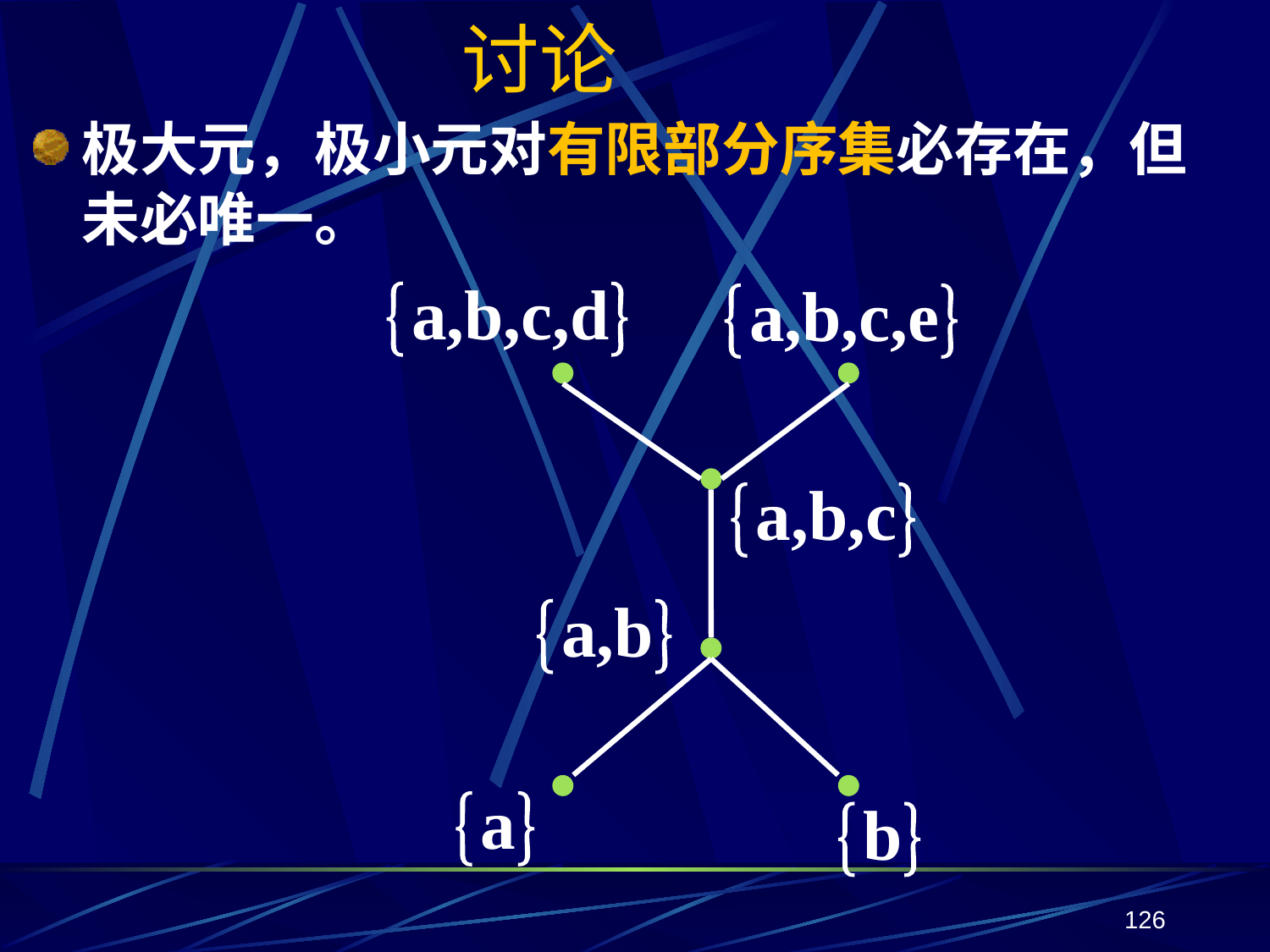

# 讨论
极大元，极小元对有限部分序集必存在，但未必唯一。
{a,b,c,d}
{a,b,c,e}

{a,b,c}

{a,b}

{a}
{b}

126